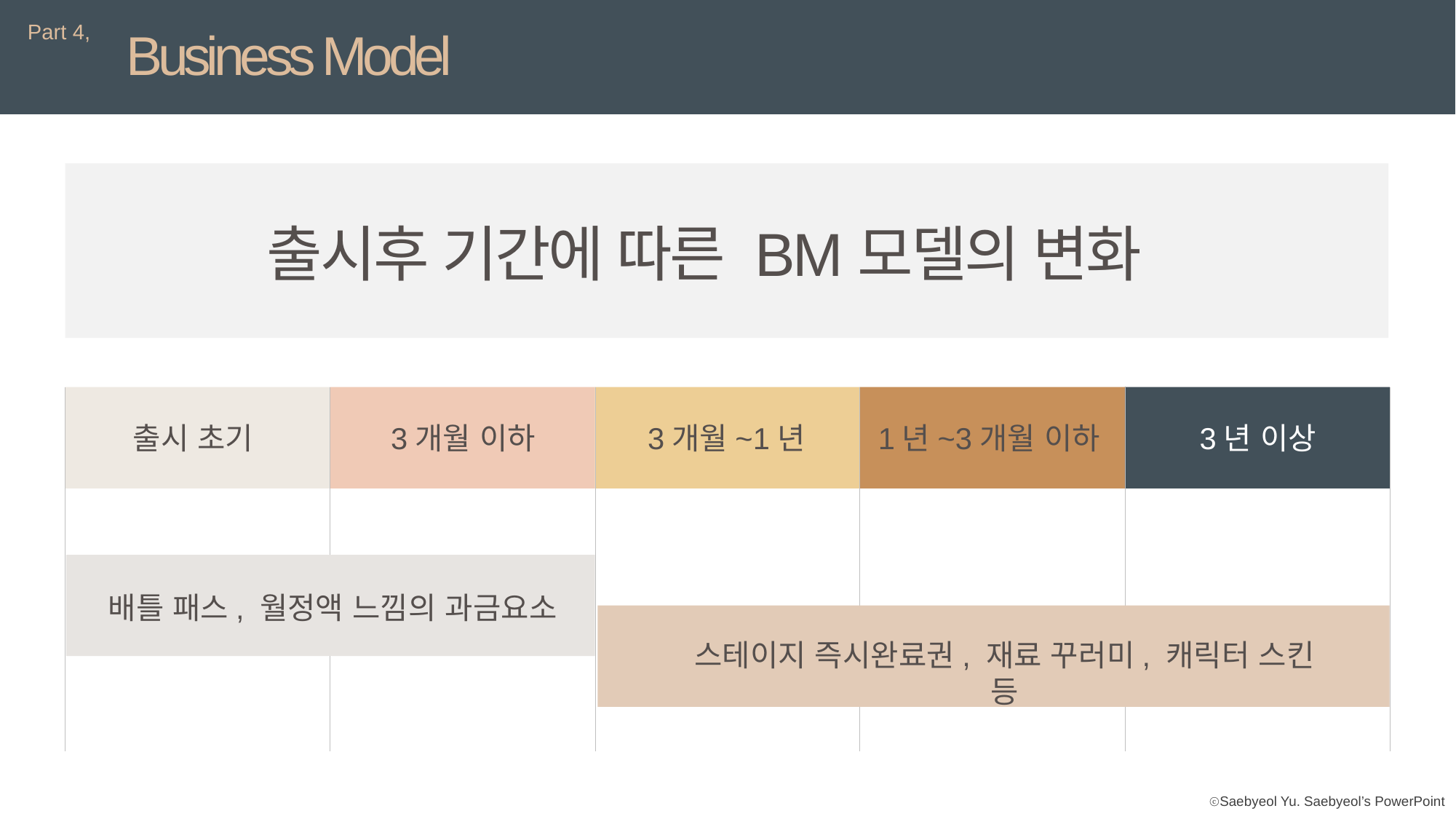

Part 4,
Business Model

출시후 기간에 따른 BM모델의 변화

출시 초기
3개월 이하
3개월~1년
1년~3개월 이하
3년 이상

배틀 패스, 월정액 느낌의 과금요소

스테이지 즉시완료권, 재료 꾸러미, 캐릭터 스킨 등